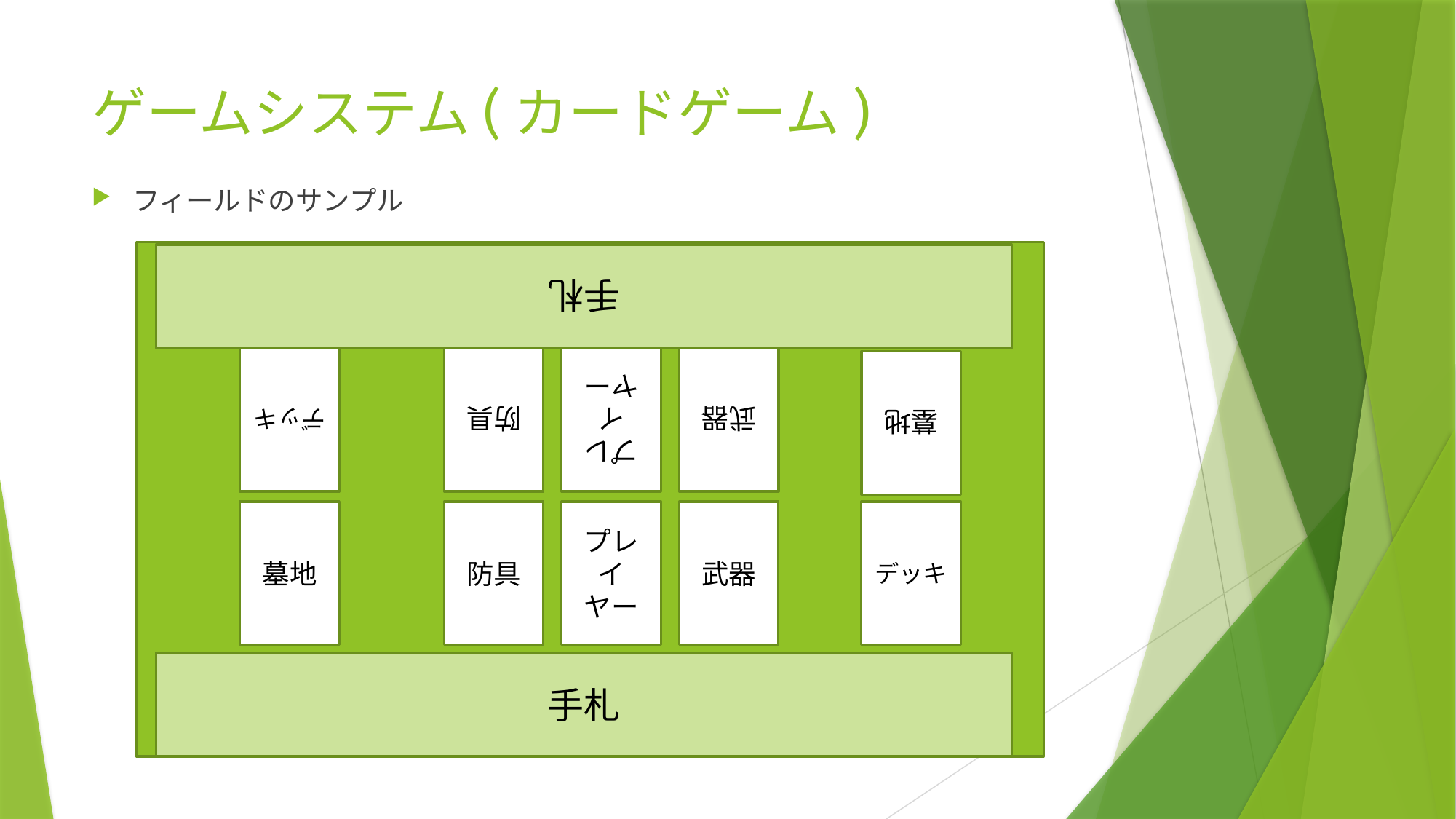

# ゲームシステム(カードゲーム)
フィールドのサンプル

防具
プレイヤー
武器
手札
手札
デッキ
防具
プレイヤー
武器
墓地
墓地
デッキ